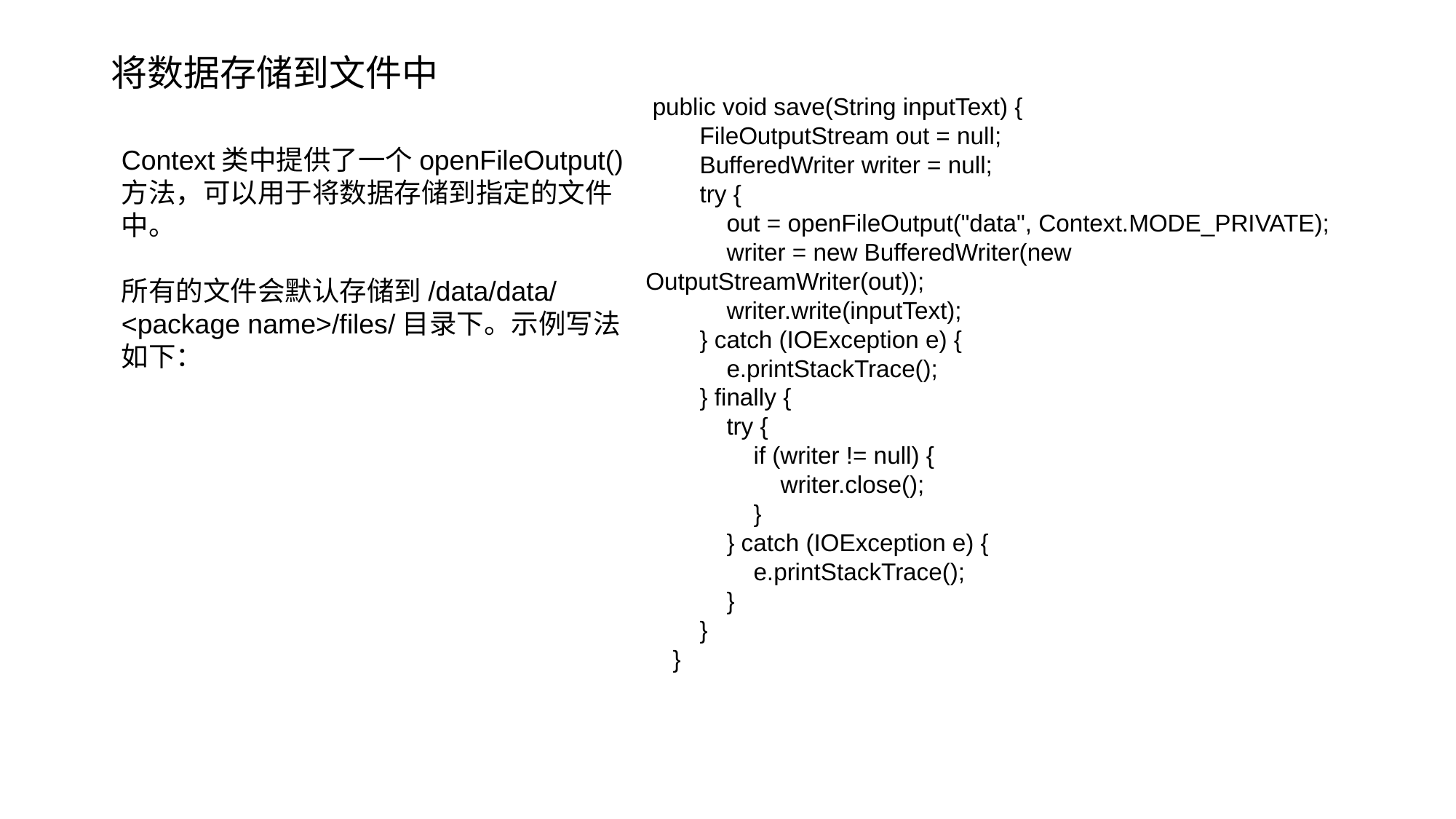

# 将数据存储到文件中
 public void save(String inputText) {
        FileOutputStream out = null;
        BufferedWriter writer = null;
        try {
            out = openFileOutput("data", Context.MODE_PRIVATE);
            writer = new BufferedWriter(new OutputStreamWriter(out));
            writer.write(inputText);
        } catch (IOException e) {
            e.printStackTrace();
        } finally {
            try {
                if (writer != null) {
                    writer.close();
                }
            } catch (IOException e) {
                e.printStackTrace();
            }
        }
    }
Context类中提供了一个openFileOutput()方法，可以用于将数据存储到指定的文件中。

所有的文件会默认存储到/data/data/<package name>/files/目录下。示例写法如下：